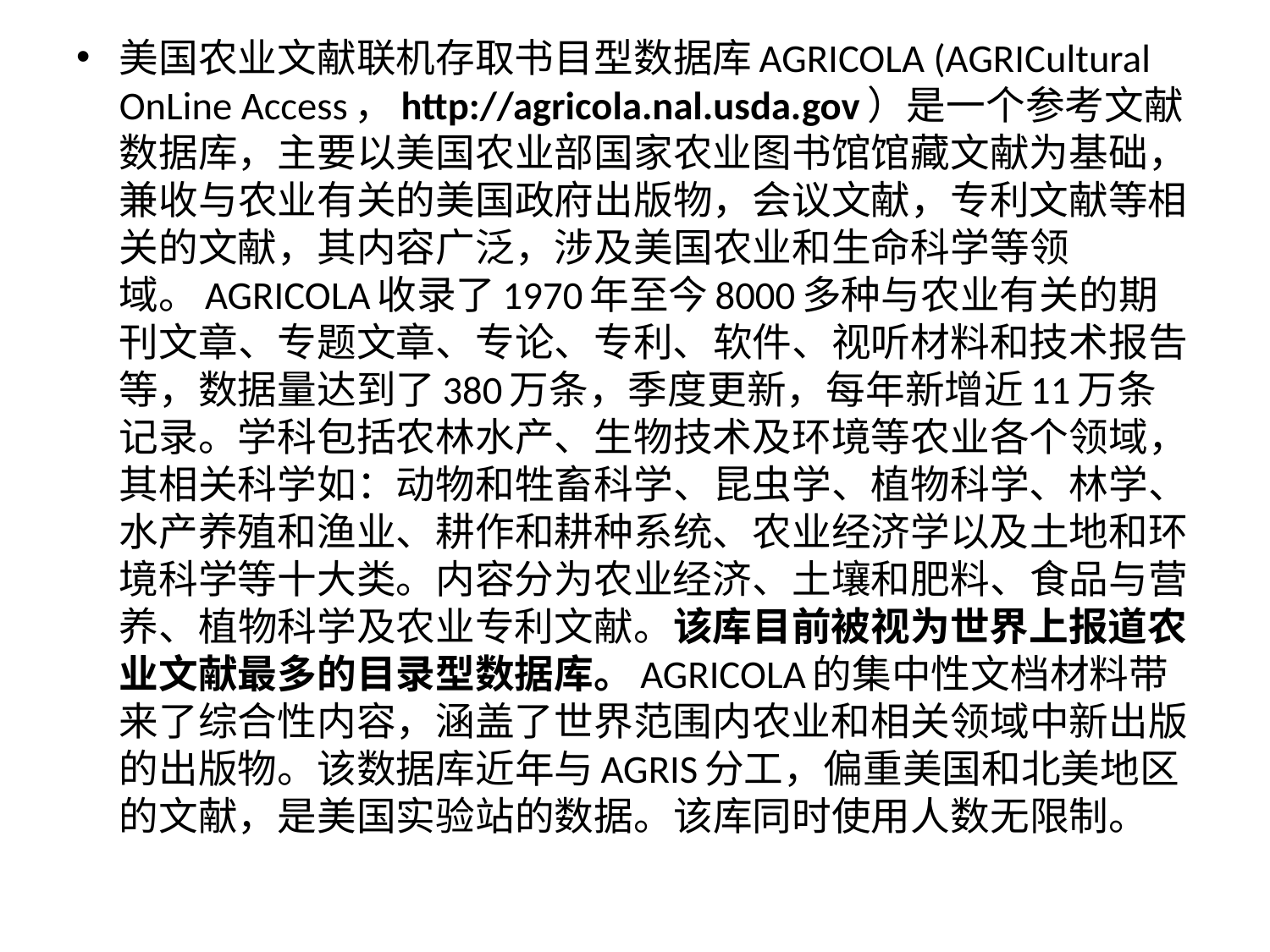

美国农业文献联机存取书目型数据库AGRICOLA (AGRICultural OnLine Access，http://agricola.nal.usda.gov）是一个参考文献数据库，主要以美国农业部国家农业图书馆馆藏文献为基础，兼收与农业有关的美国政府出版物，会议文献，专利文献等相关的文献，其内容广泛，涉及美国农业和生命科学等领域。AGRICOLA收录了1970年至今8000多种与农业有关的期刊文章、专题文章、专论、专利、软件、视听材料和技术报告等，数据量达到了380万条，季度更新，每年新增近11万条记录。学科包括农林水产、生物技术及环境等农业各个领域，其相关科学如：动物和牲畜科学、昆虫学、植物科学、林学、水产养殖和渔业、耕作和耕种系统、农业经济学以及土地和环境科学等十大类。内容分为农业经济、土壤和肥料、食品与营养、植物科学及农业专利文献。该库目前被视为世界上报道农业文献最多的目录型数据库。AGRICOLA的集中性文档材料带来了综合性内容，涵盖了世界范围内农业和相关领域中新出版的出版物。该数据库近年与AGRIS分工，偏重美国和北美地区的文献，是美国实验站的数据。该库同时使用人数无限制。